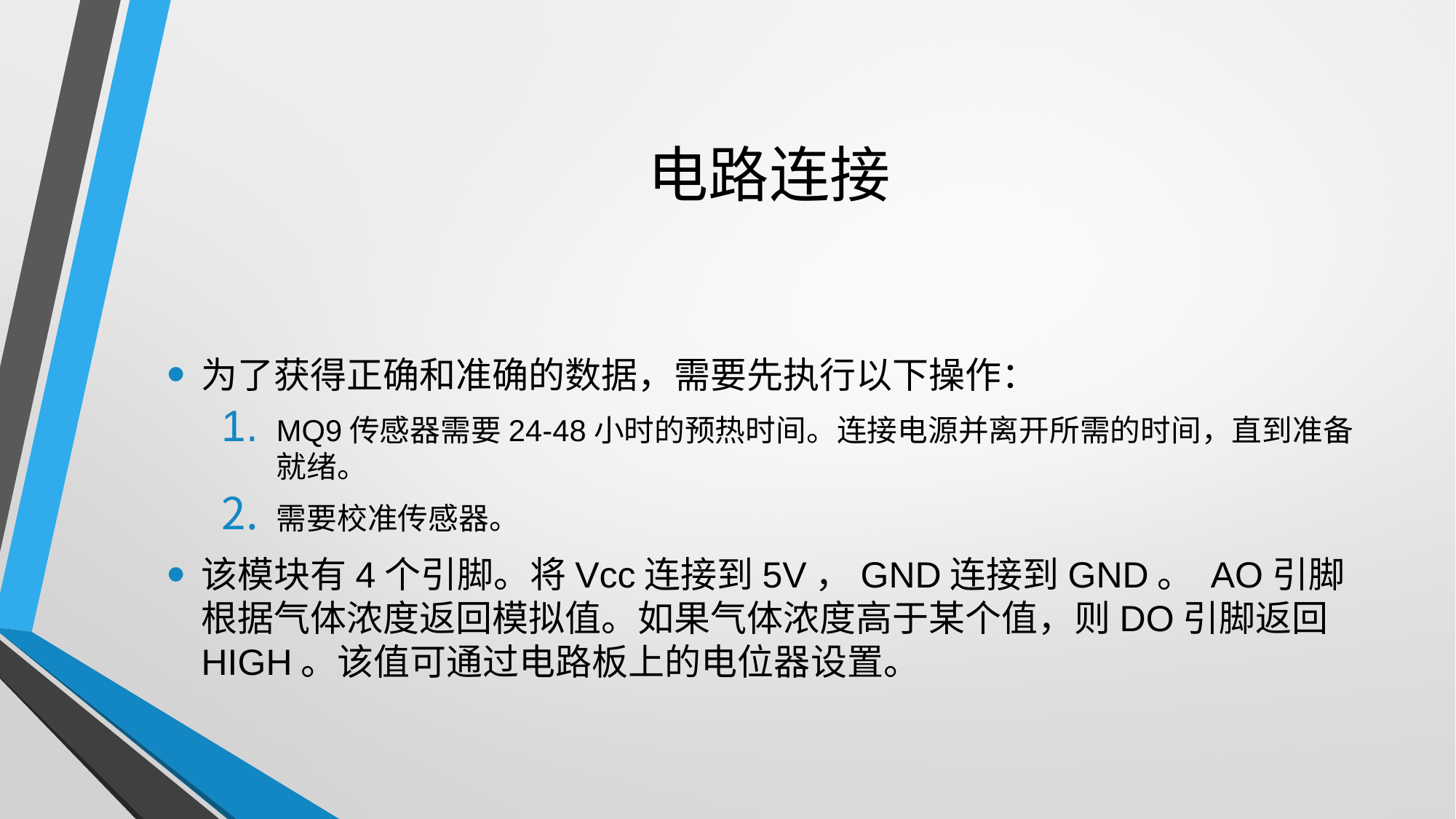

# 电路连接
为了获得正确和准确的数据，需要先执行以下操作：
MQ9传感器需要24-48小时的预热时间。连接电源并离开所需的时间，直到准备就绪。
需要校准传感器。
该模块有4个引脚。将Vcc连接到5V，GND连接到GND。 AO引脚根据气体浓度返回模拟值。如果气体浓度高于某个值，则DO引脚返回HIGH。该值可通过电路板上的电位器设置。